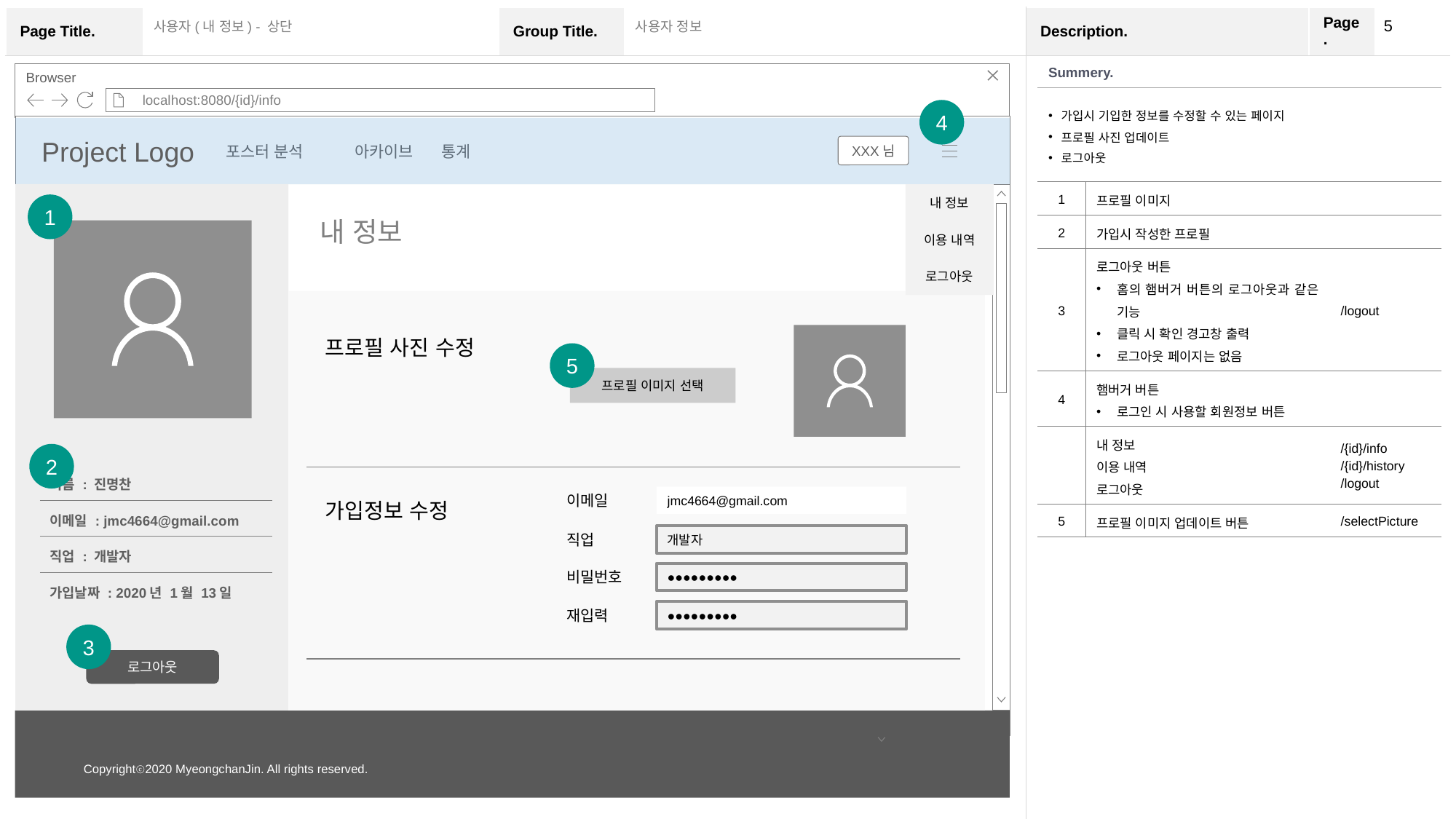

사용자(내 정보) - 상단
사용자 정보
| Summery. |  |  |
| --- | --- | --- |
| 가입시 기입한 정보를 수정할 수 있는 페이지 프로필 사진 업데이트 로그아웃 |  |  |
| 1 | 프로필 이미지 |  |
| 2 | 가입시 작성한 프로필 |  |
| 3 | 로그아웃 버튼 홈의 햄버거 버튼의 로그아웃과 같은 기능 클릭 시 확인 경고창 출력 로그아웃 페이지는 없음 | /logout |
| 4 | 햄버거 버튼 로그인 시 사용할 회원정보 버튼 |  |
|  | 내 정보 이용 내역 로그아웃 | /{id}/info /{id}/history /logout |
| 5 | 프로필 이미지 업데이트 버튼 | /selectPicture |
localhost:8080/{id}/info
4
내 정보
이용 내역
로그아웃
1
내 정보
프로필 사진 수정

5
프로필 이미지 선택
2
이메일
가입정보 수정
jmc4664@gmail.com
직업
개발자
비밀번호
●●●●●●●●●
재입력
●●●●●●●●●
3